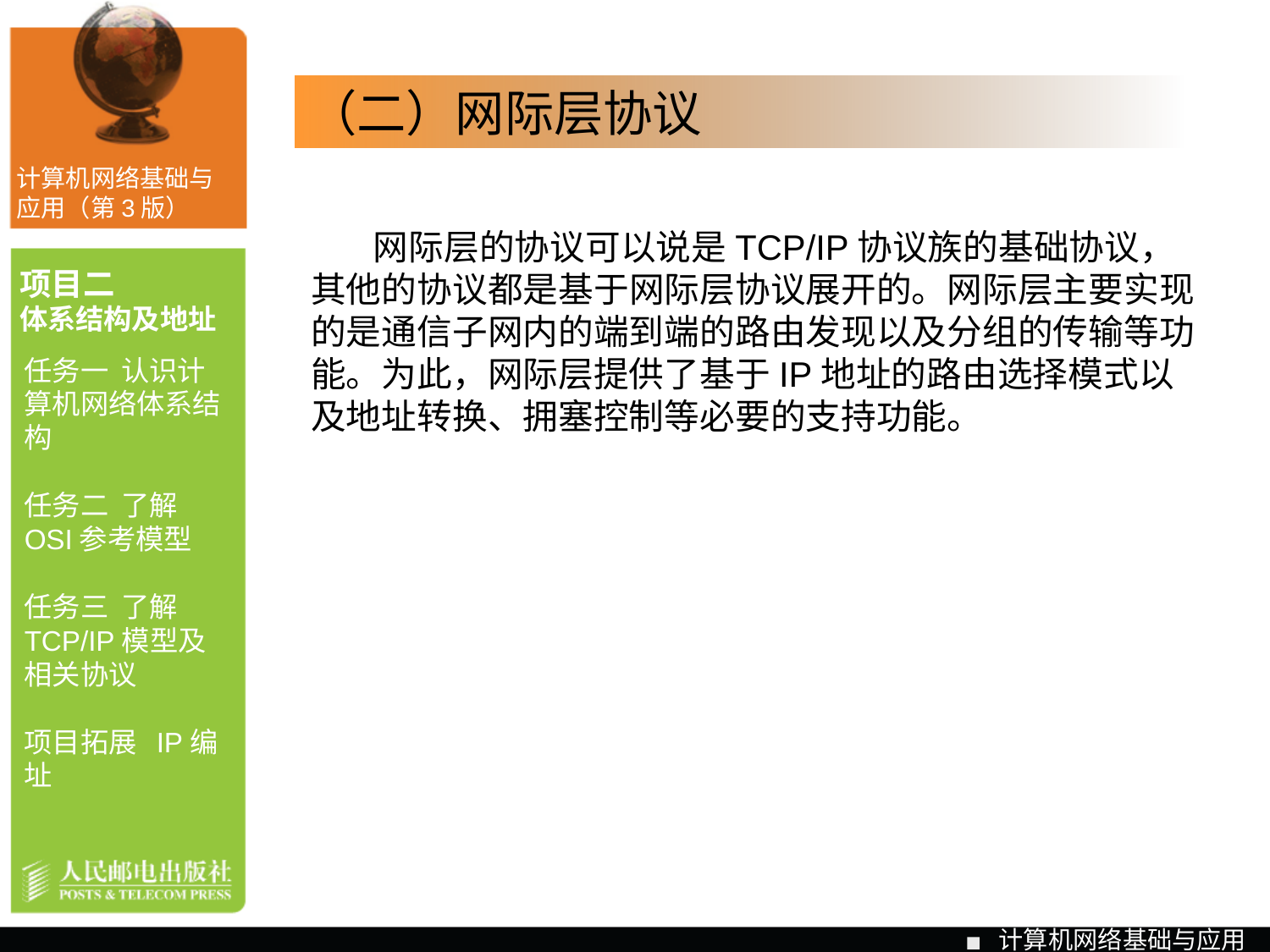

（二）网际层协议
计算机网络基础与应用（第3版）
网际层的协议可以说是TCP/IP协议族的基础协议，其他的协议都是基于网际层协议展开的。网际层主要实现的是通信子网内的端到端的路由发现以及分组的传输等功能。为此，网际层提供了基于IP地址的路由选择模式以及地址转换、拥塞控制等必要的支持功能。
项目二
体系结构及地址
任务一  认识计算机网络体系结构

任务二  了解OSI参考模型

任务三  了解TCP/IP模型及相关协议

项目拓展  IP编址

计算机网络基础与应用